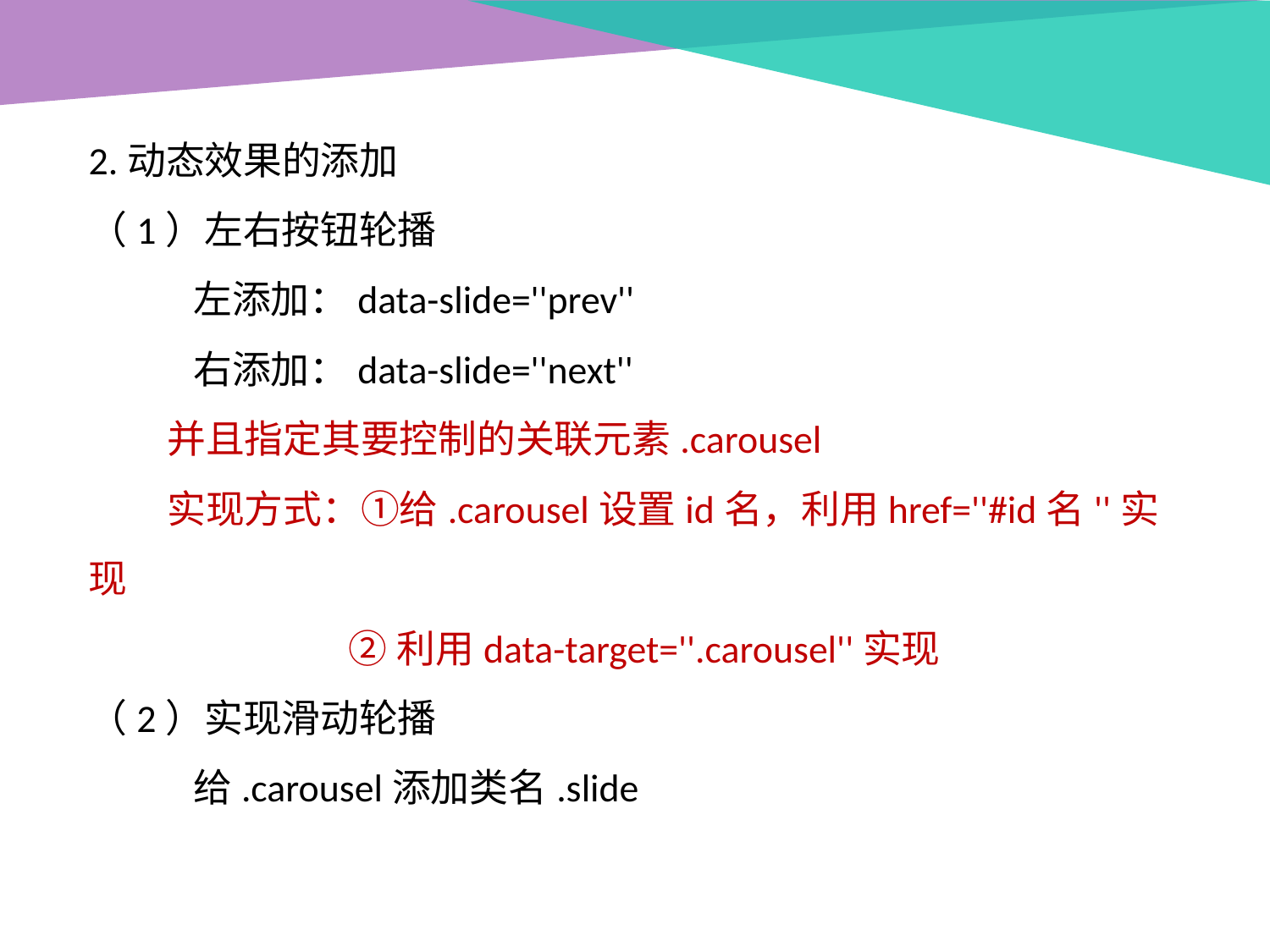

2.动态效果的添加
（1）左右按钮轮播
           左添加：data-slide=''prev''
           右添加：data-slide=''next''
        并且指定其要控制的关联元素.carousel
        实现方式：①给.carousel设置id名，利用href=''#id名''实现
                              ②利用data-target=''.carousel''实现
（2）实现滑动轮播
           给.carousel添加类名.slide